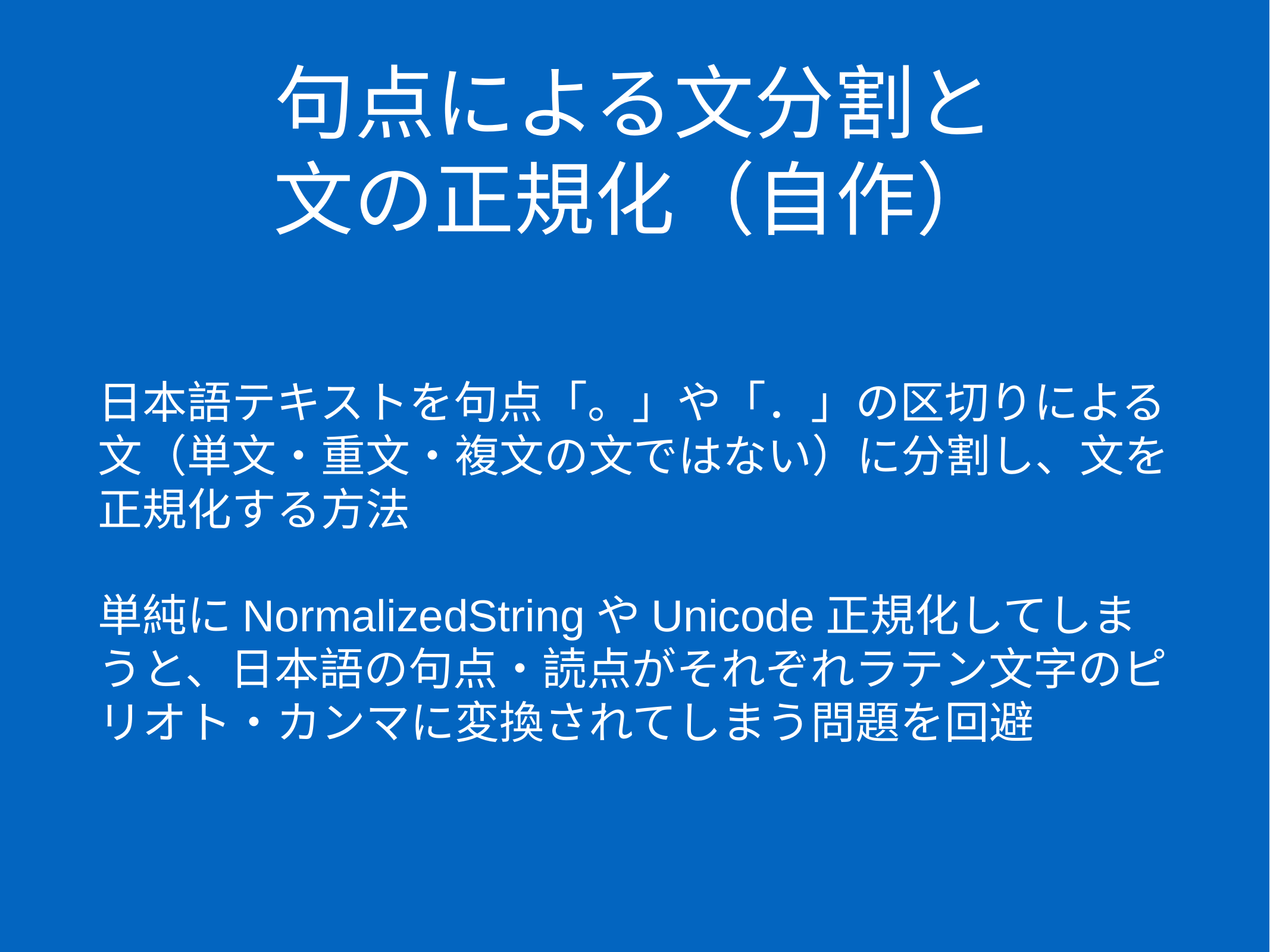

# 句点による文分割と
文の正規化（自作）
日本語テキストを句点「。」や「．」の区切りによる文（単文・重文・複文の文ではない）に分割し、文を正規化する方法
単純にNormalizedStringやUnicode正規化してしまうと、日本語の句点・読点がそれぞれラテン文字のピリオト・カンマに変換されてしまう問題を回避